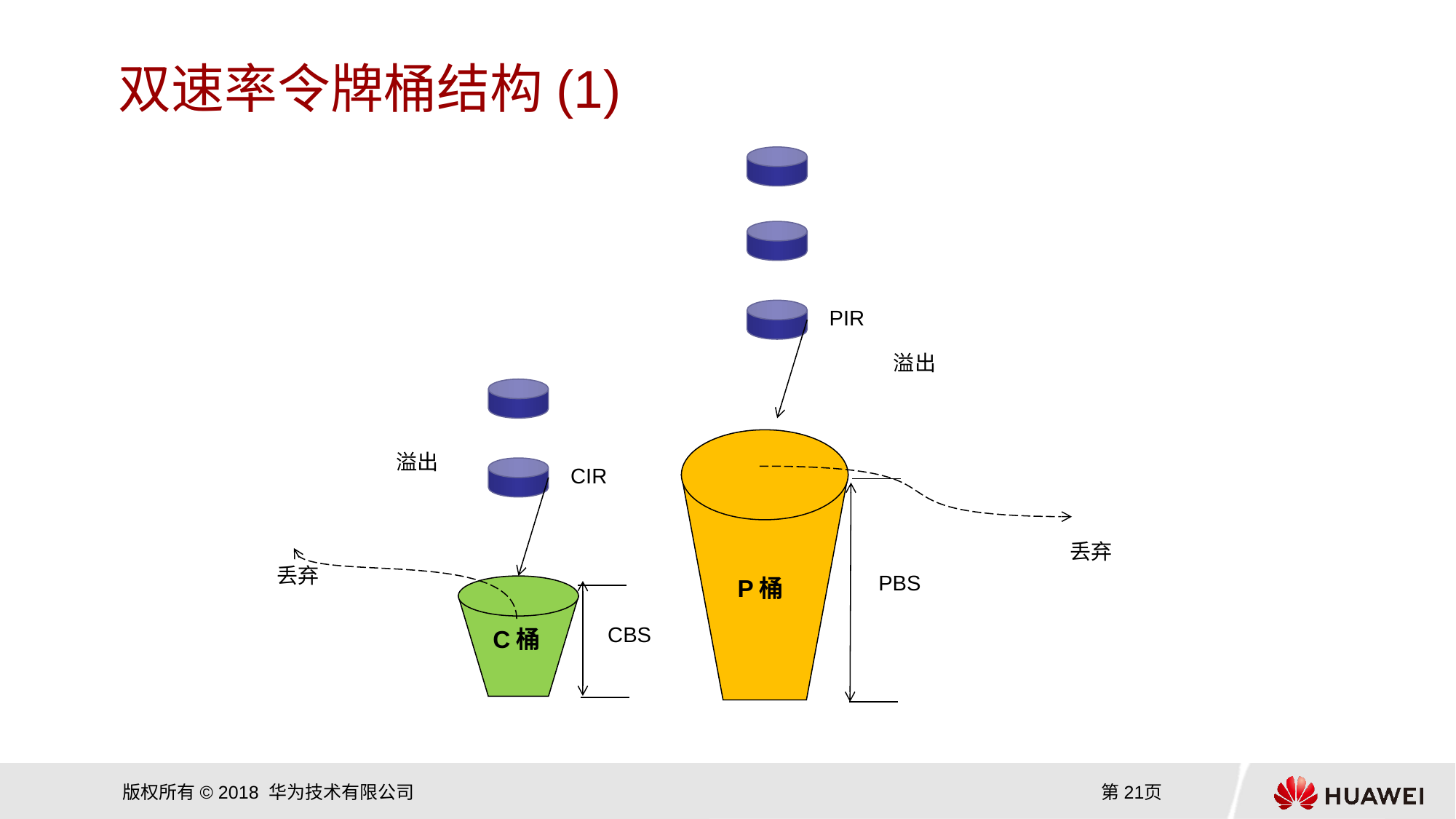

# 双速率令牌桶结构(1)

PIR

溢出

溢出
CIR

丢弃
丢弃
PBS
P桶

CBS
C桶